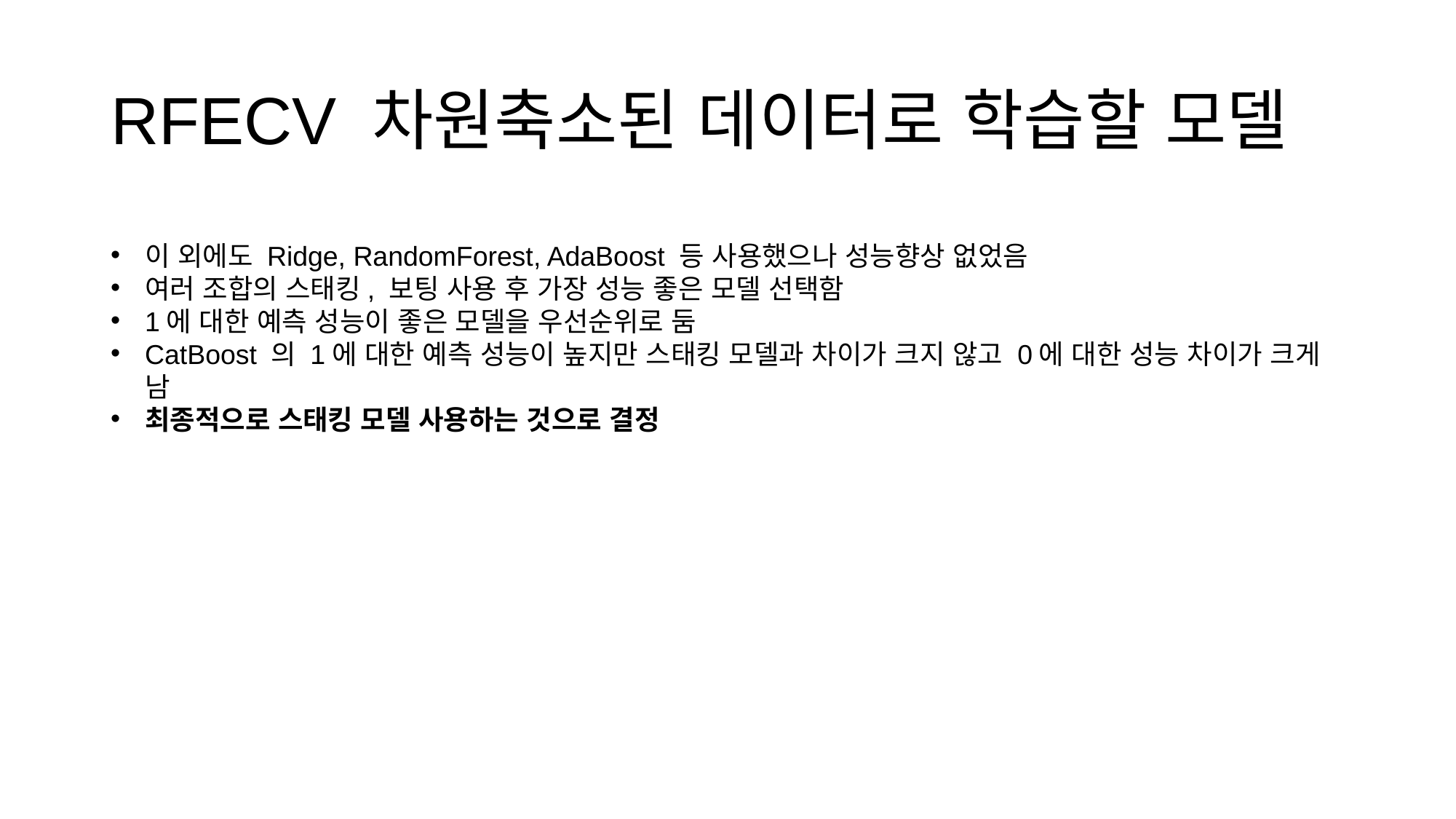

# RFECV 차원축소된 데이터로 학습할 모델
이 외에도 Ridge, RandomForest, AdaBoost 등 사용했으나 성능향상 없었음
여러 조합의 스태킹, 보팅 사용 후 가장 성능 좋은 모델 선택함
1에 대한 예측 성능이 좋은 모델을 우선순위로 둠
CatBoost 의 1에 대한 예측 성능이 높지만 스태킹 모델과 차이가 크지 않고 0에 대한 성능 차이가 크게 남
최종적으로 스태킹 모델 사용하는 것으로 결정